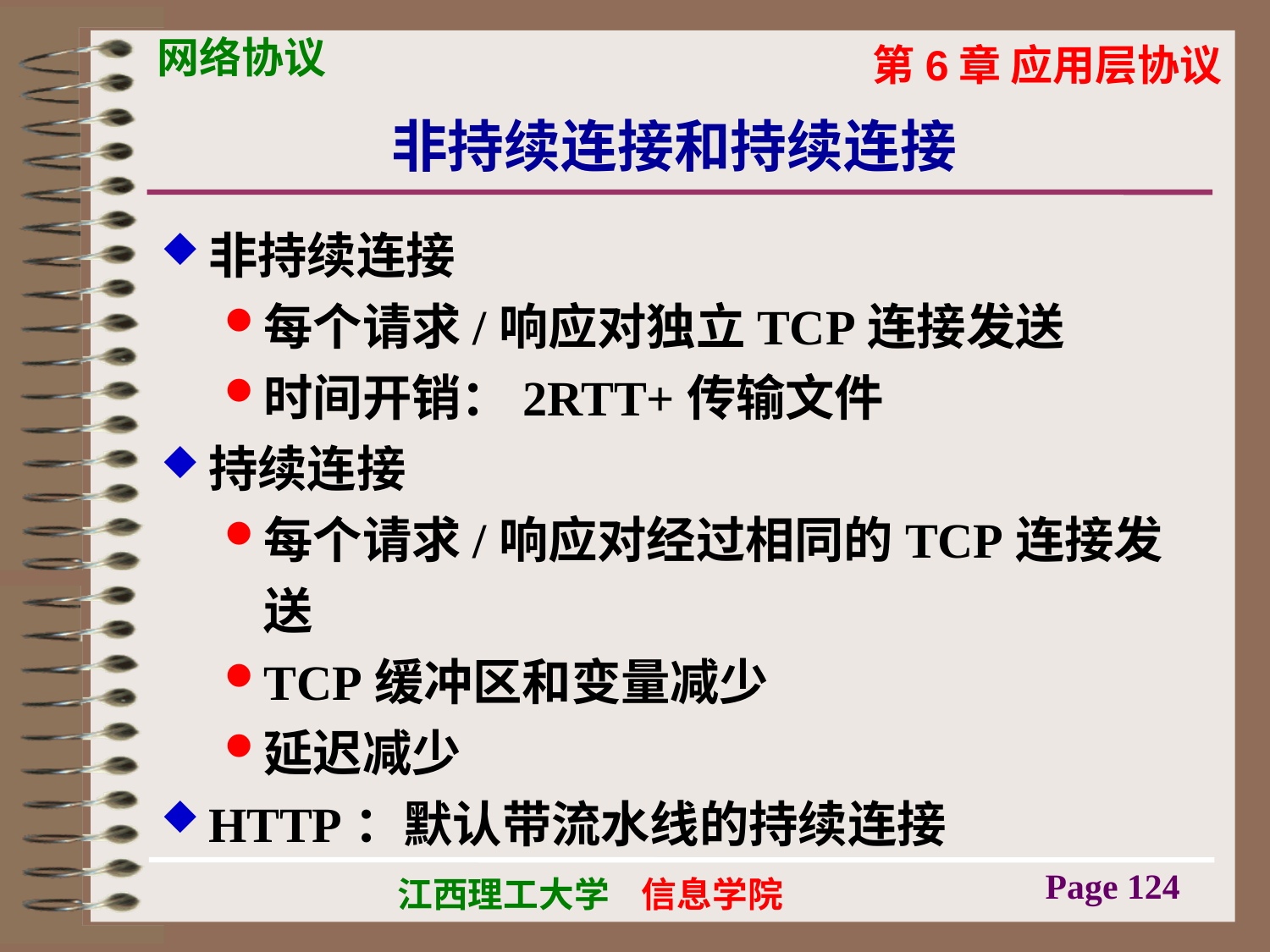

# 非持续连接和持续连接
非持续连接
每个请求/响应对独立TCP连接发送
时间开销：2RTT+传输文件
持续连接
每个请求/响应对经过相同的TCP连接发送
TCP缓冲区和变量减少
延迟减少
HTTP：默认带流水线的持续连接
Page 124